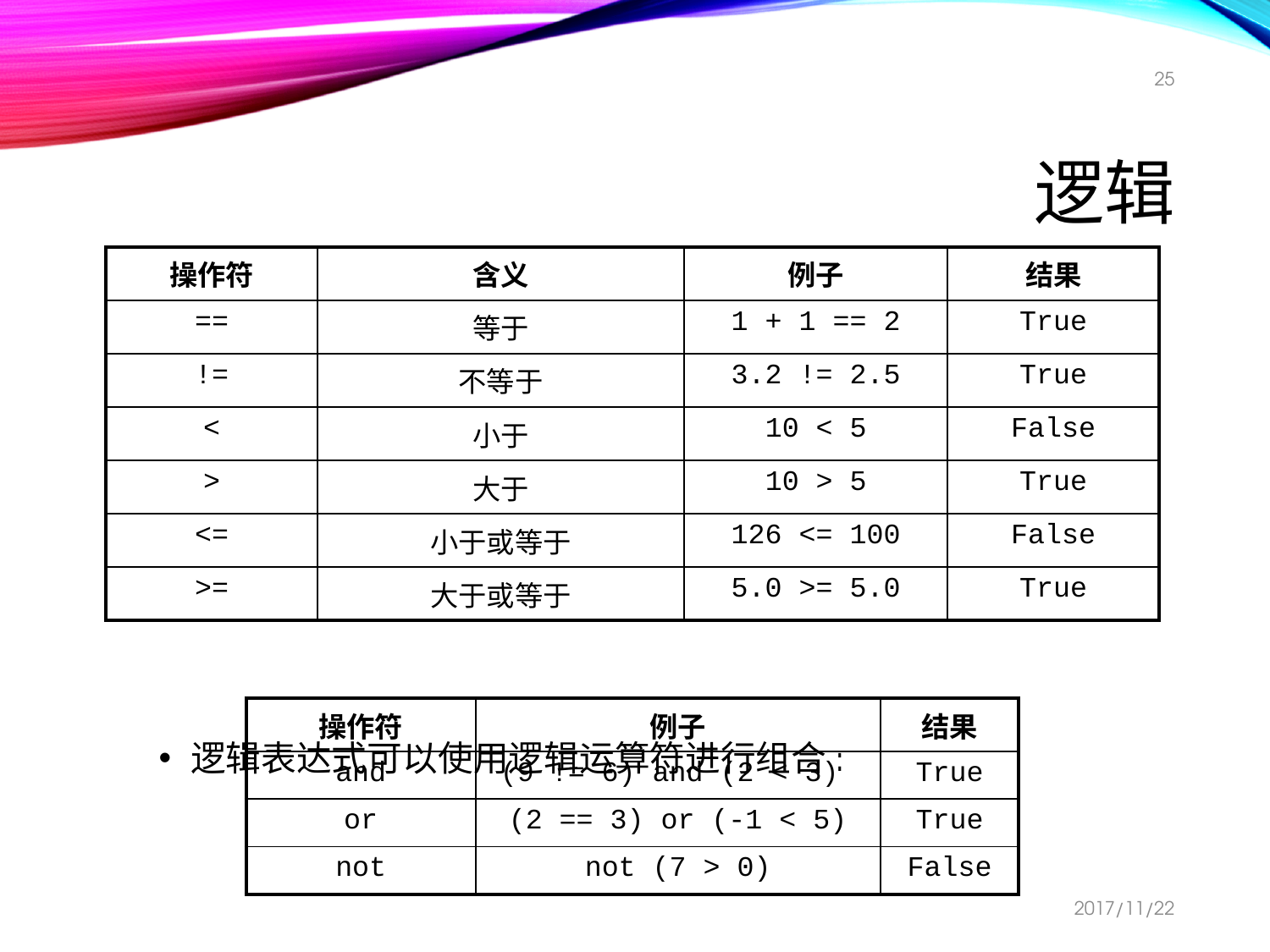

25
# 逻辑
| 操作符 | 含义 | 例子 | 结果 |
| --- | --- | --- | --- |
| == | 等于 | 1 + 1 == 2 | True |
| != | 不等于 | 3.2 != 2.5 | True |
| < | 小于 | 10 < 5 | False |
| > | 大于 | 10 > 5 | True |
| <= | 小于或等于 | 126 <= 100 | False |
| >= | 大于或等于 | 5.0 >= 5.0 | True |

逻辑表达式可以使用逻辑运算符进行组合:
| 操作符 | 例子 | 结果 |
| --- | --- | --- |
| and | (9 != 6) and (2 < 3) | True |
| or | (2 == 3) or (-1 < 5) | True |
| not | not (7 > 0) | False |
2017/11/22